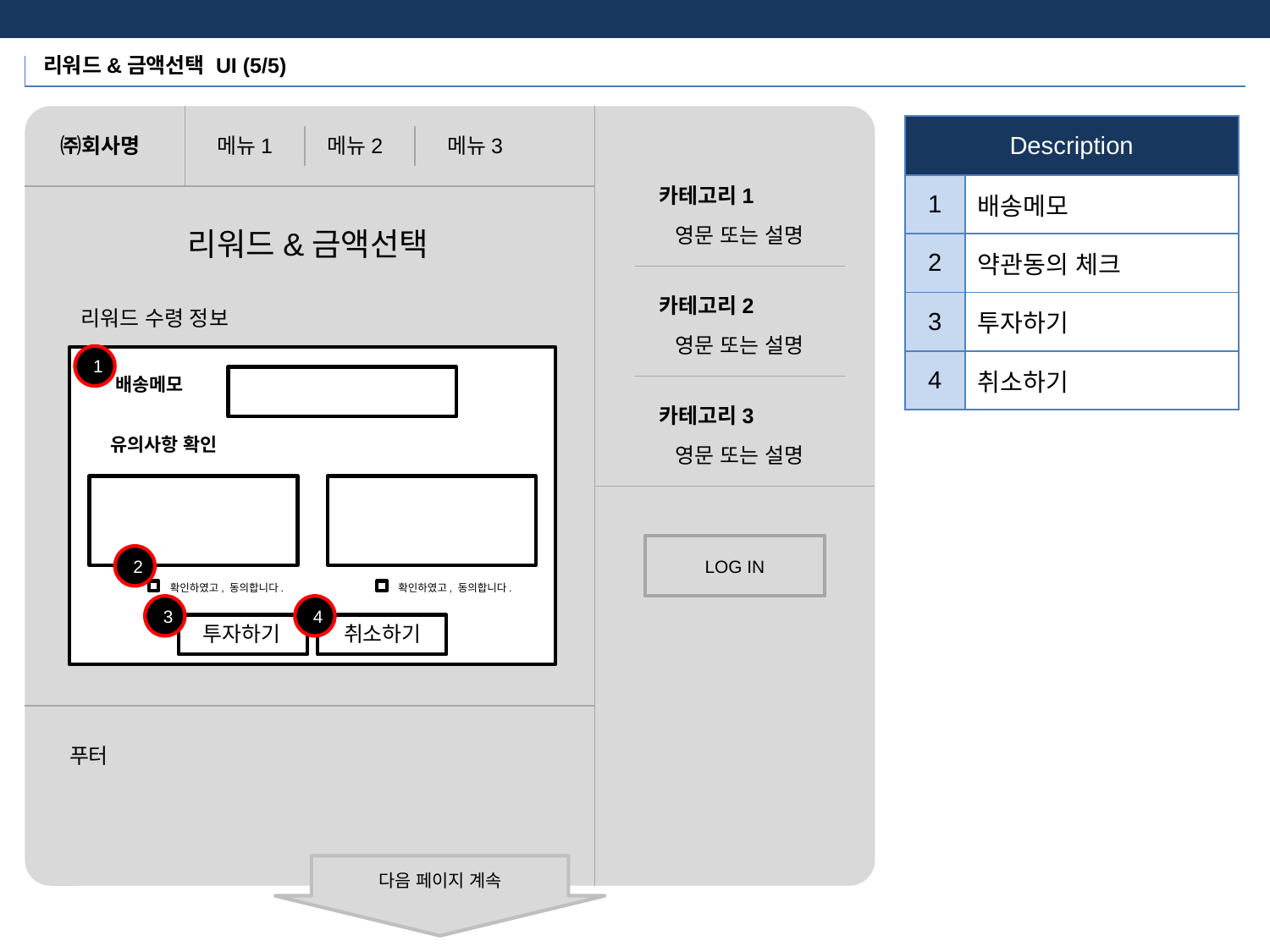

리워드&금액선택 UI (5/5)

| Description |  |
| --- | --- |
| 1 | 배송메모 |
| 2 | 약관동의 체크 |
| 3 | 투자하기 |
| 4 | 취소하기 |
㈜회사명
메뉴1
메뉴2
메뉴3
카테고리1
영문 또는 설명
리워드&금액선택
카테고리2
리워드 수령 정보
영문 또는 설명
1

배송메모

카테고리3
유의사항 확인
영문 또는 설명

LOG IN
2
확인하였고, 동의합니다.
확인하였고, 동의합니다.

3
4

투자하기

취소하기
푸터
다음 페이지 계속